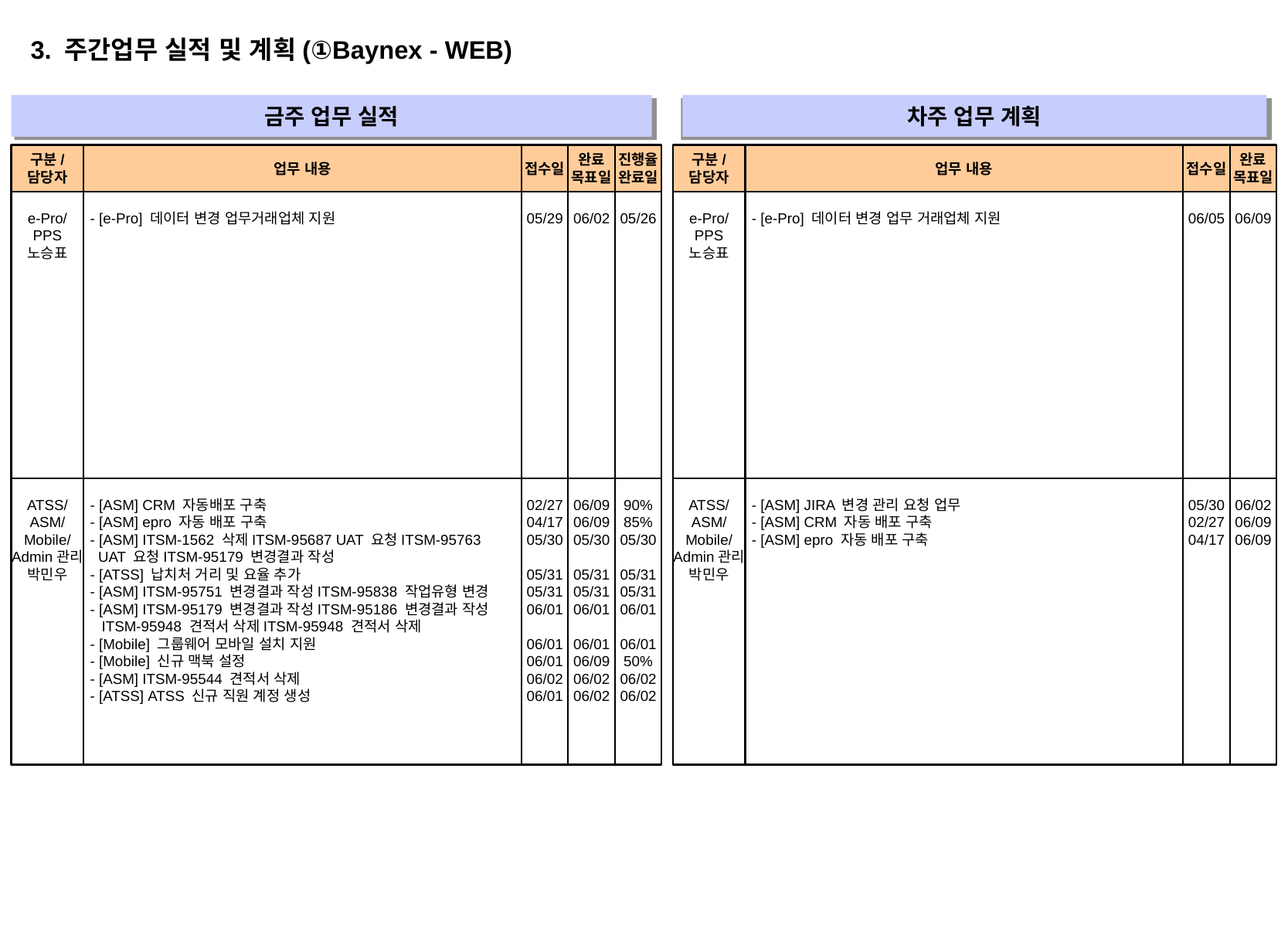

3. 주간업무 실적 및 계획(①Baynex - WEB)
금주 업무 실적
차주 업무 계획
" "
" "
구분/
담당자
업무 내용
접수일
완료
목표일
진행율
완료일
구분/
담당자
업무 내용
접수일
완료
목표일
e-Pro/
PPS
노승표

- [e-Pro] 데이터 변경 업무거래업체 지원
05/29
06/02
05/26
e-Pro/
PPS
노승표

- [e-Pro] 데이터 변경 업무 거래업체 지원
06/05
06/09
ATSS/
ASM/
Mobile/
Admin관리
박민우

- [ASM] CRM 자동배포 구축
- [ASM] epro 자동 배포 구축
- [ASM] ITSM-1562 삭제ITSM-95687 UAT 요청ITSM-95763
  UAT 요청ITSM-95179 변경결과 작성
- [ATSS] 납치처 거리 및 요율 추가
- [ASM] ITSM-95751 변경결과 작성ITSM-95838 작업유형 변경
- [ASM] ITSM-95179 변경결과 작성ITSM-95186 변경결과 작성
  ITSM-95948 견적서 삭제ITSM-95948 견적서 삭제
- [Mobile] 그룹웨어 모바일 설치 지원
- [Mobile] 신규 맥북 설정
- [ASM] ITSM-95544 견적서 삭제
- [ATSS] ATSS 신규 직원 계정 생성
02/27
04/17
05/30
05/31
05/31
06/01
06/01
06/01
06/02
06/01
06/09
06/09
05/30
05/31
05/31
06/01
06/01
06/09
06/02
06/02
90%
85%
05/30
05/31
05/31
06/01
06/01
50%
06/02
06/02
ATSS/
ASM/
Mobile/
Admin관리
박민우

- [ASM] JIRA 변경 관리 요청 업무
- [ASM] CRM 자동 배포 구축
- [ASM] epro 자동 배포 구축
05/30
02/27
04/17
06/02
06/09
06/09